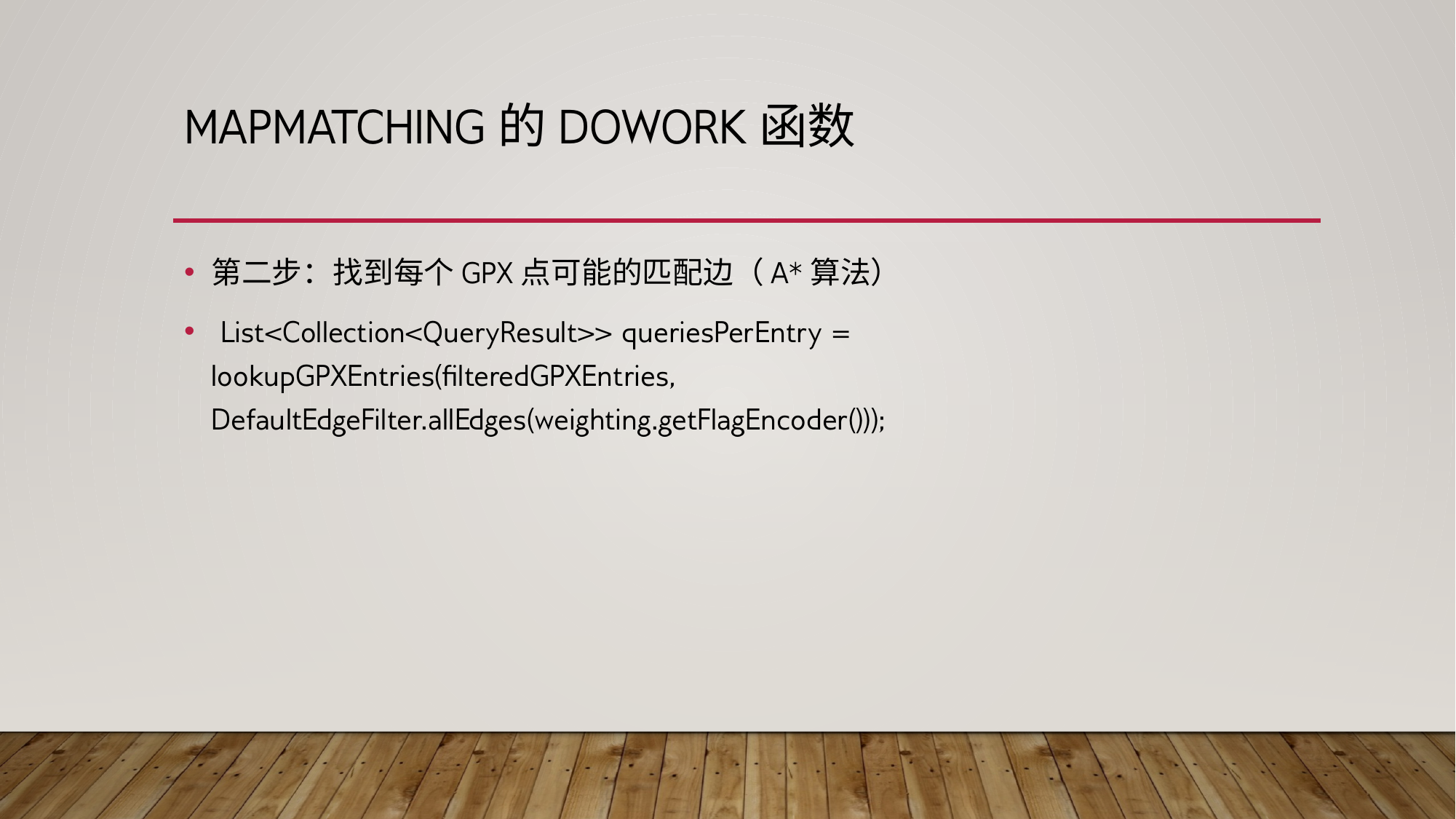

# Mapmatching的dowork函数
第二步：找到每个GPX点可能的匹配边（A*算法）
 List<Collection<QueryResult>> queriesPerEntry = lookupGPXEntries(filteredGPXEntries, DefaultEdgeFilter.allEdges(weighting.getFlagEncoder()));